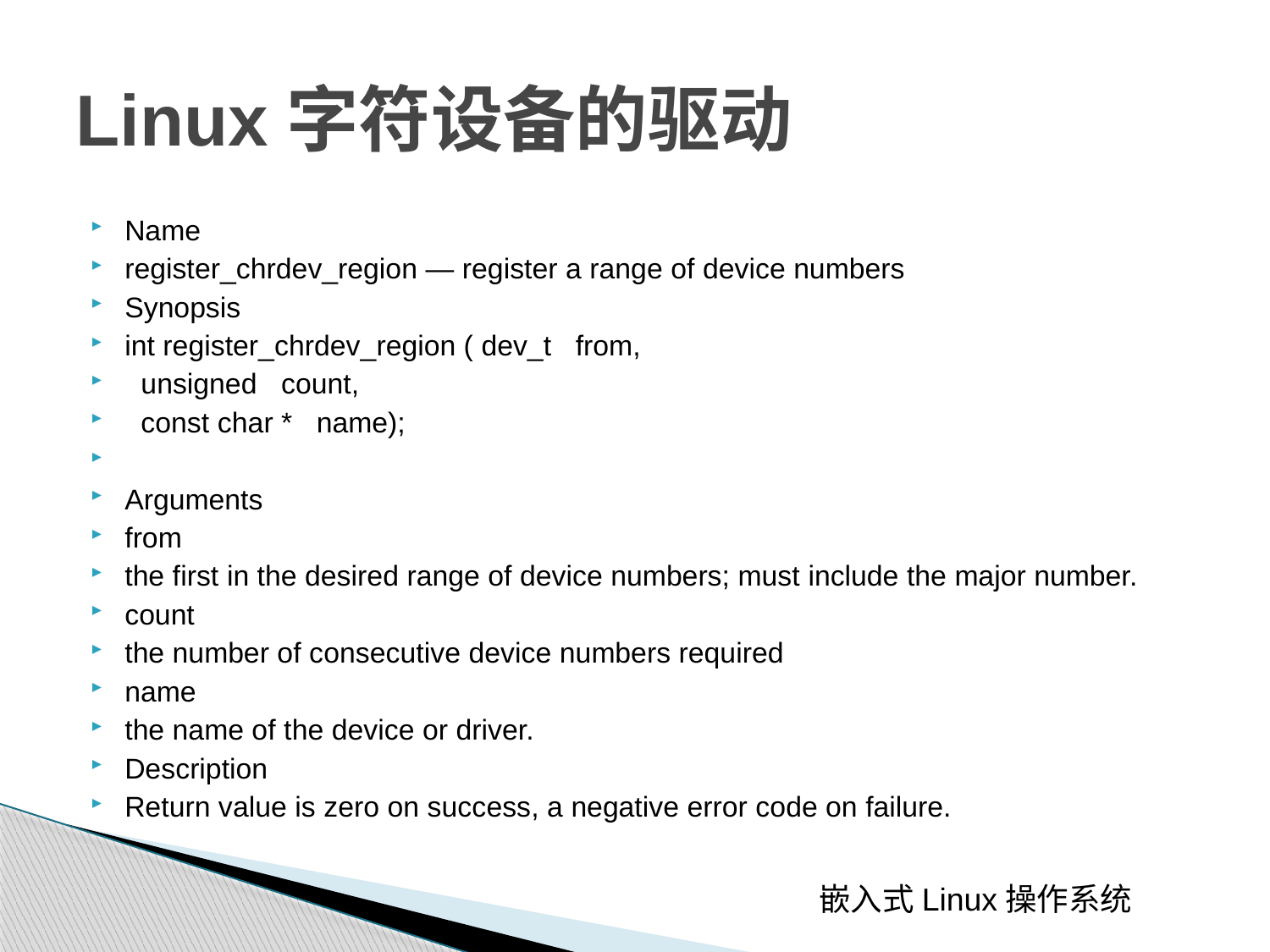

# Linux字符设备的驱动
Name
register_chrdev_region — register a range of device numbers
Synopsis
int register_chrdev_region ( dev_t   from,
  unsigned   count,
  const char *   name);

Arguments
from
the first in the desired range of device numbers; must include the major number.
count
the number of consecutive device numbers required
name
the name of the device or driver.
Description
Return value is zero on success, a negative error code on failure.

         嵌入式Linux操作系统